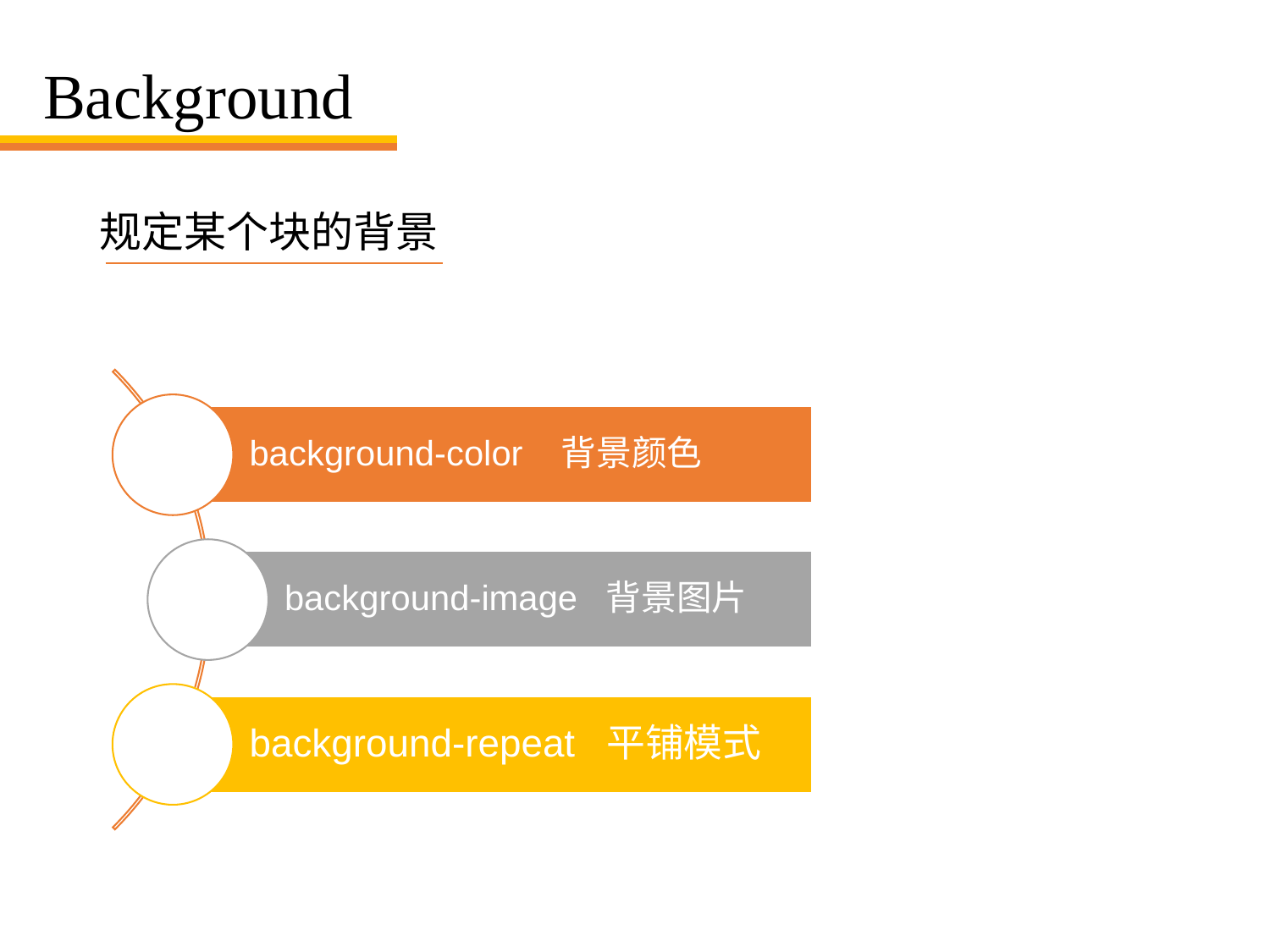

# Background
规定某个块的背景
background-color   背景颜色
background-image  背景图片
background-repeat  平铺模式